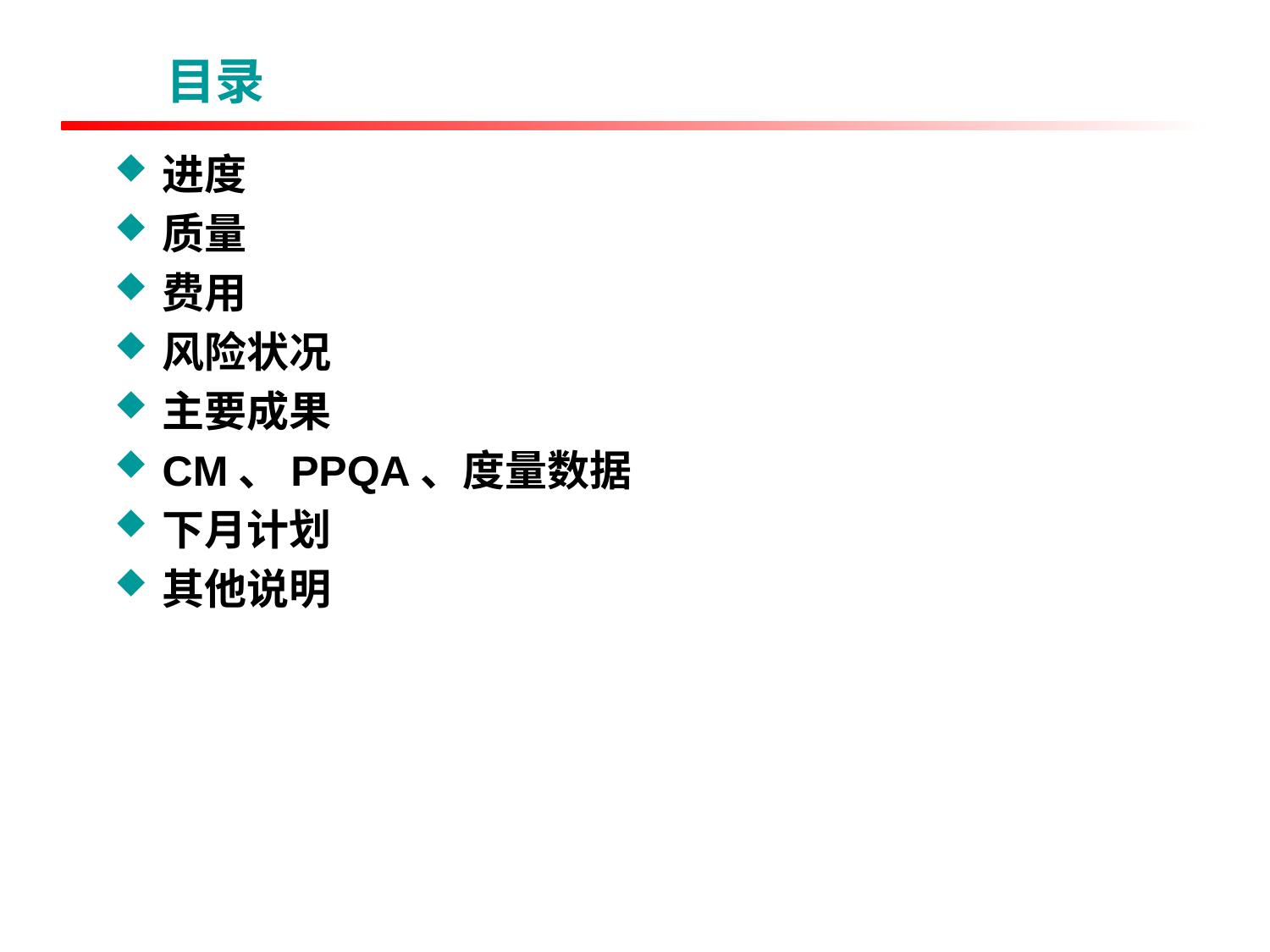

进度
质量
费用
风险状况
主要成果
CM、PPQA、度量数据
下月计划
其他说明
目录